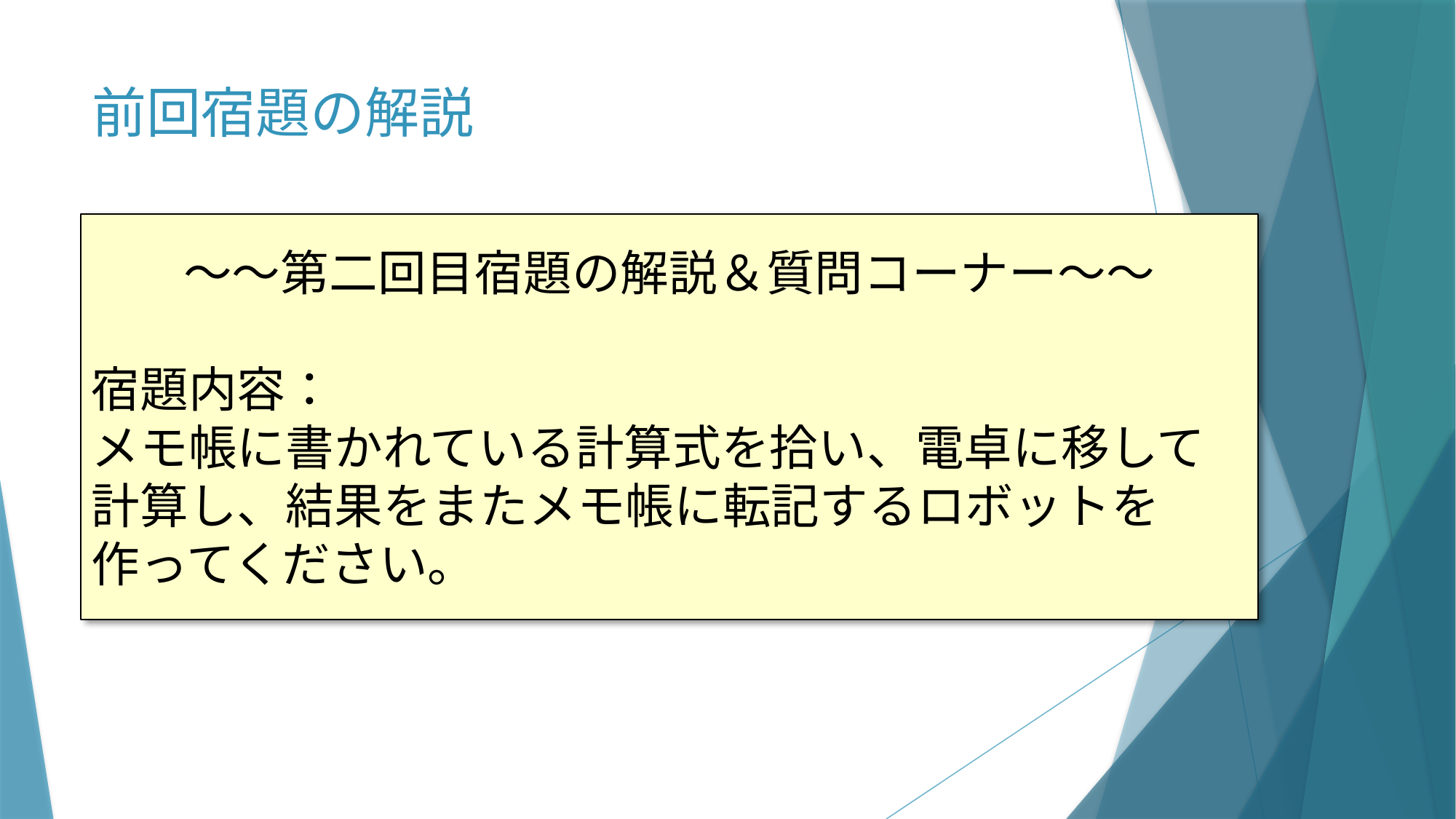

# 前回宿題の解説
～～第二回目宿題の解説＆質問コーナー～～

宿題内容：
メモ帳に書かれている計算式を拾い、電卓に移して計算し、結果をまたメモ帳に転記するロボットを作ってください。